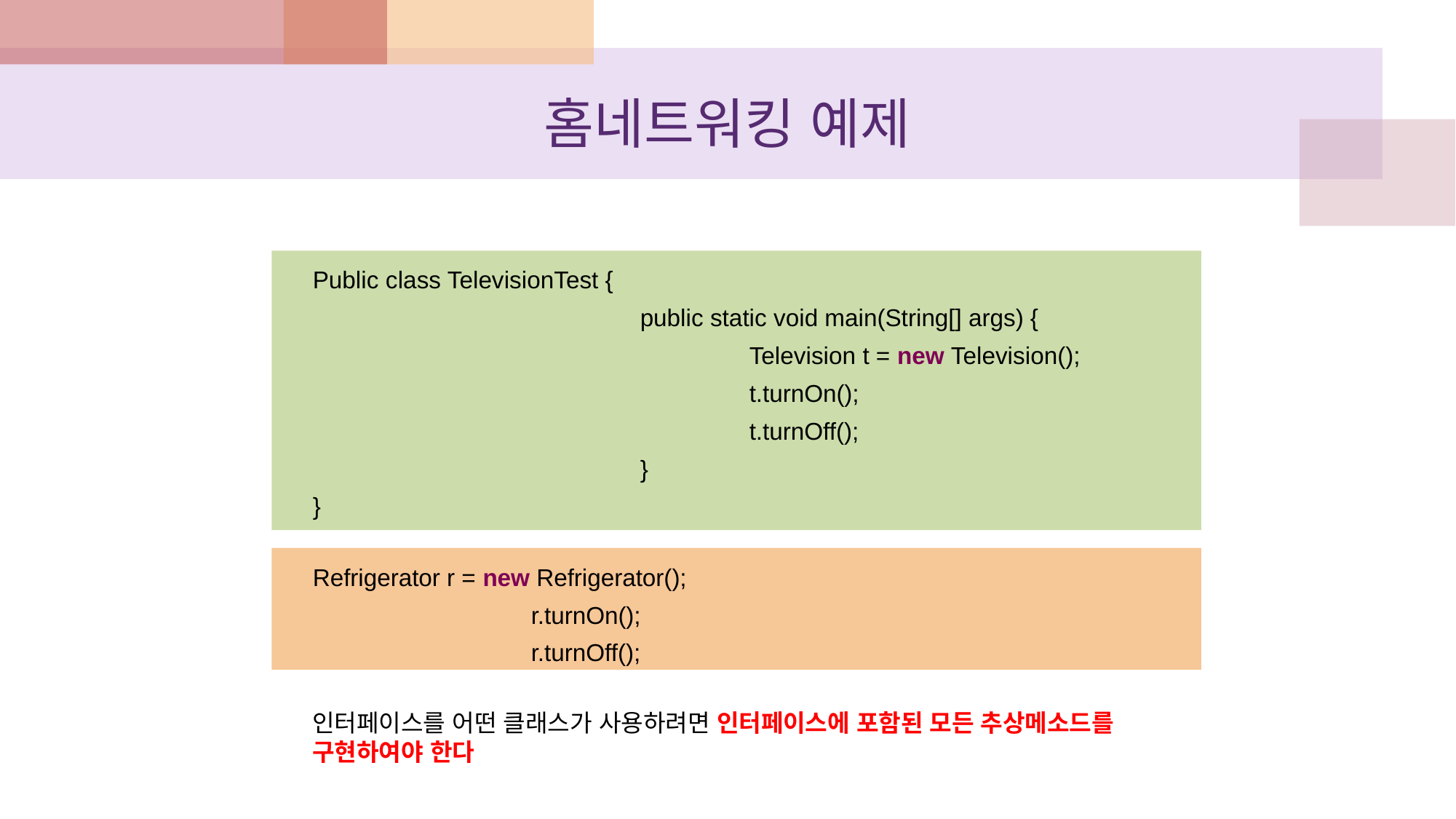

# 홈네트워킹 예제
Public class TelevisionTest {
			public static void main(String[] args) {
				Television t = new Television();
				t.turnOn();
				t.turnOff();
			}
}

Refrigerator r = new Refrigerator();
		r.turnOn();
		r.turnOff();

인터페이스를 어떤 클래스가 사용하려면 인터페이스에 포함된 모든 추상메소드를 구현하여야 한다